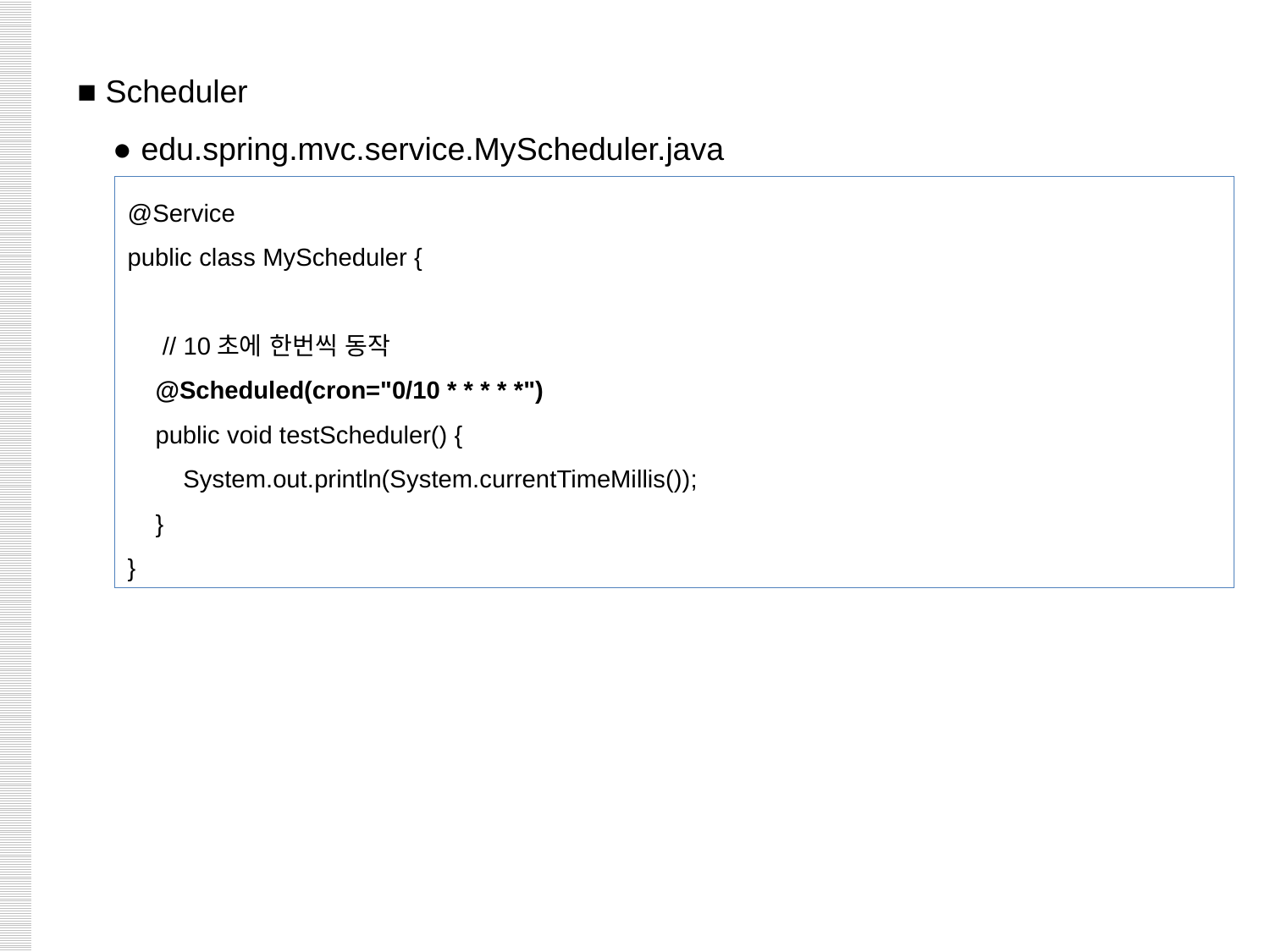

■ Scheduler
    ● edu.spring.mvc.service.MyScheduler.java
@Service
public class MyScheduler {

     // 10초에 한번씩 동작
    @Scheduled(cron="0/10 * * * * *")
    public void testScheduler() {
        System.out.println(System.currentTimeMillis());
    }
}